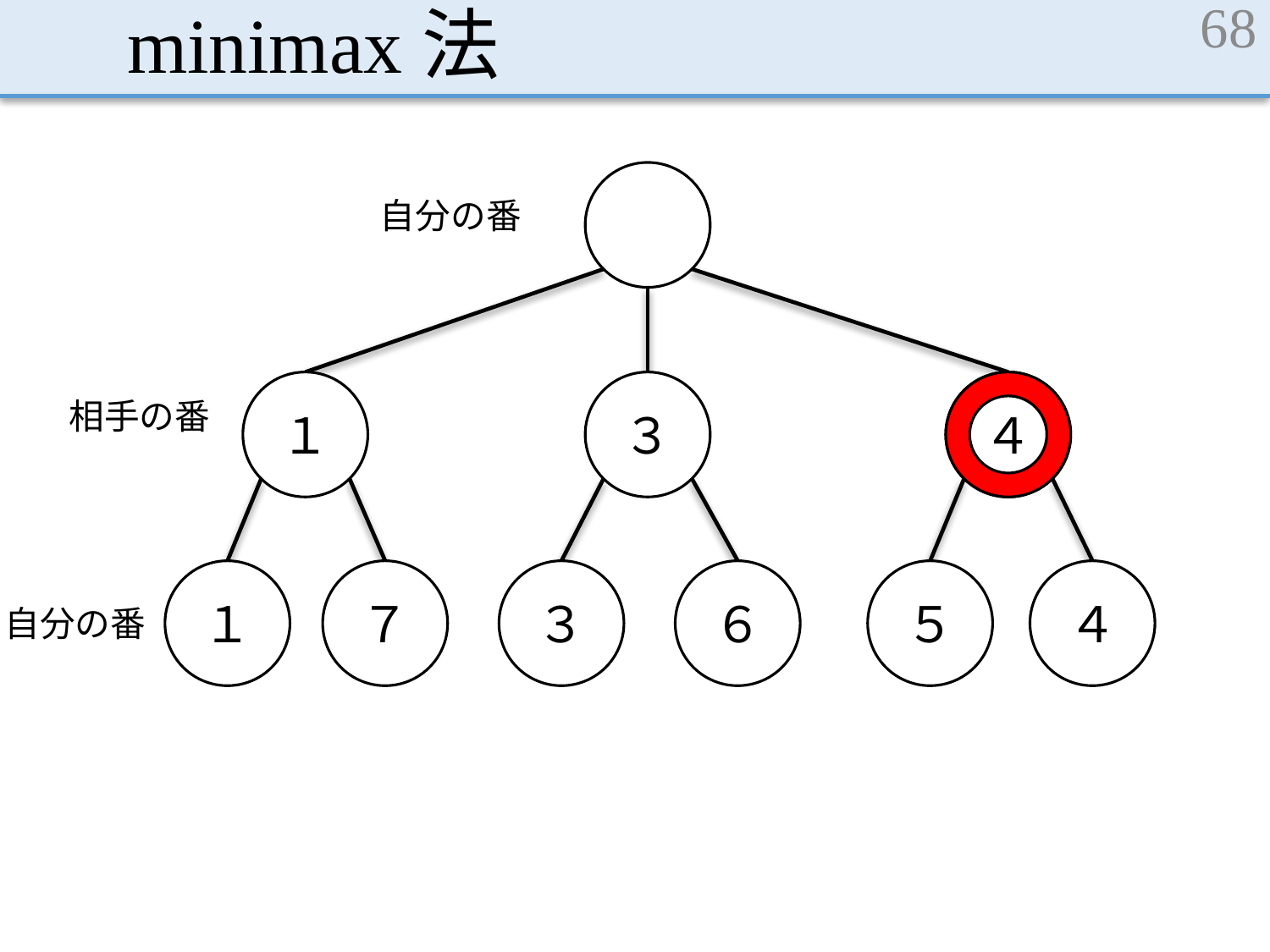

# minimax法
68

自分の番
１
３
４

相手の番
１
７
３
６
５
４
自分の番